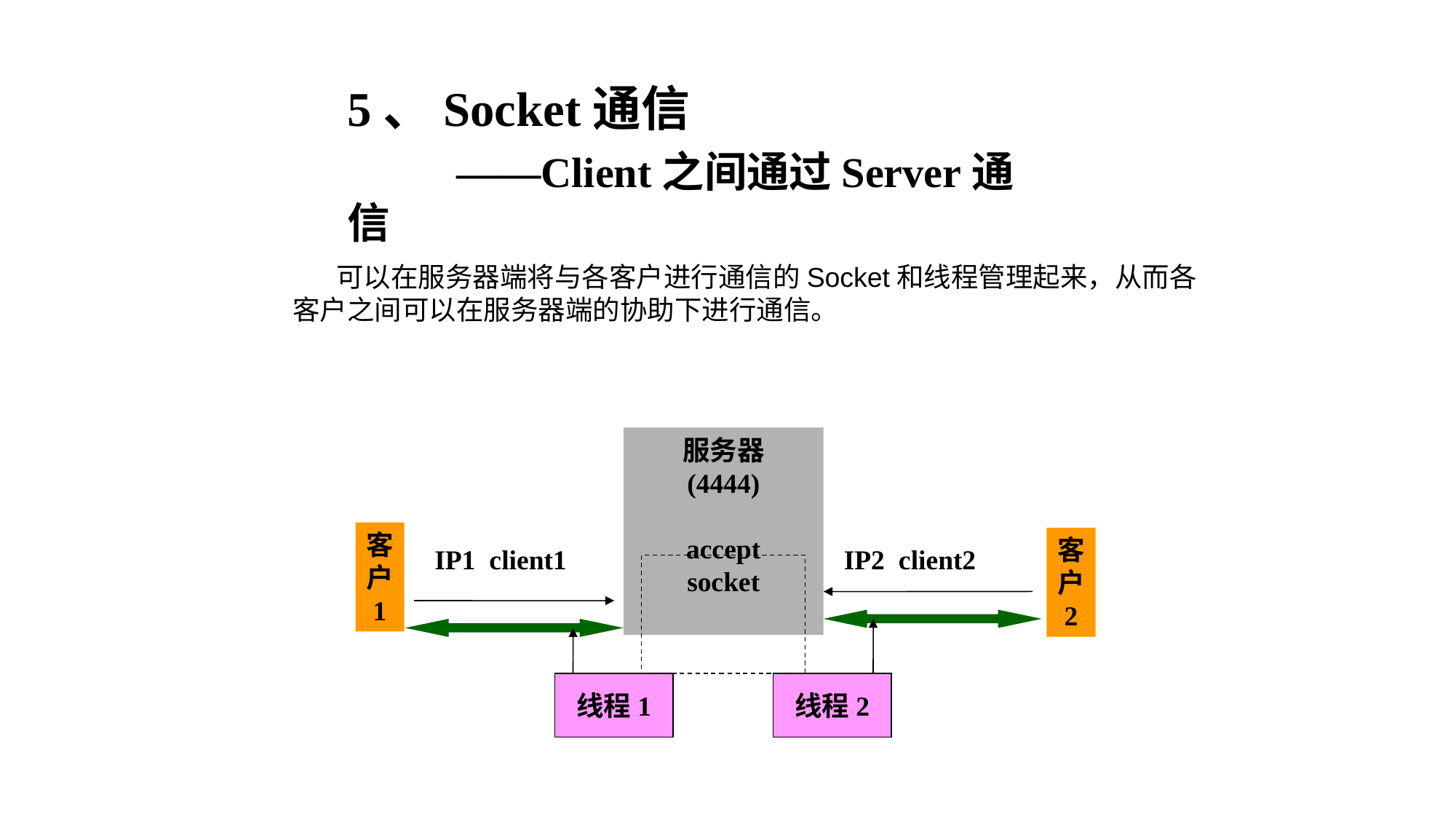

5、Socket通信
	——Client之间通过Server通信
      可以在服务器端将与各客户进行通信的Socket和线程管理起来，从而各客户之间可以在服务器端的协助下进行通信。
服务器
(4444)

accept
socket

客
户
1
客
户
2
IP1  client1
IP2  client2

线程1
线程2